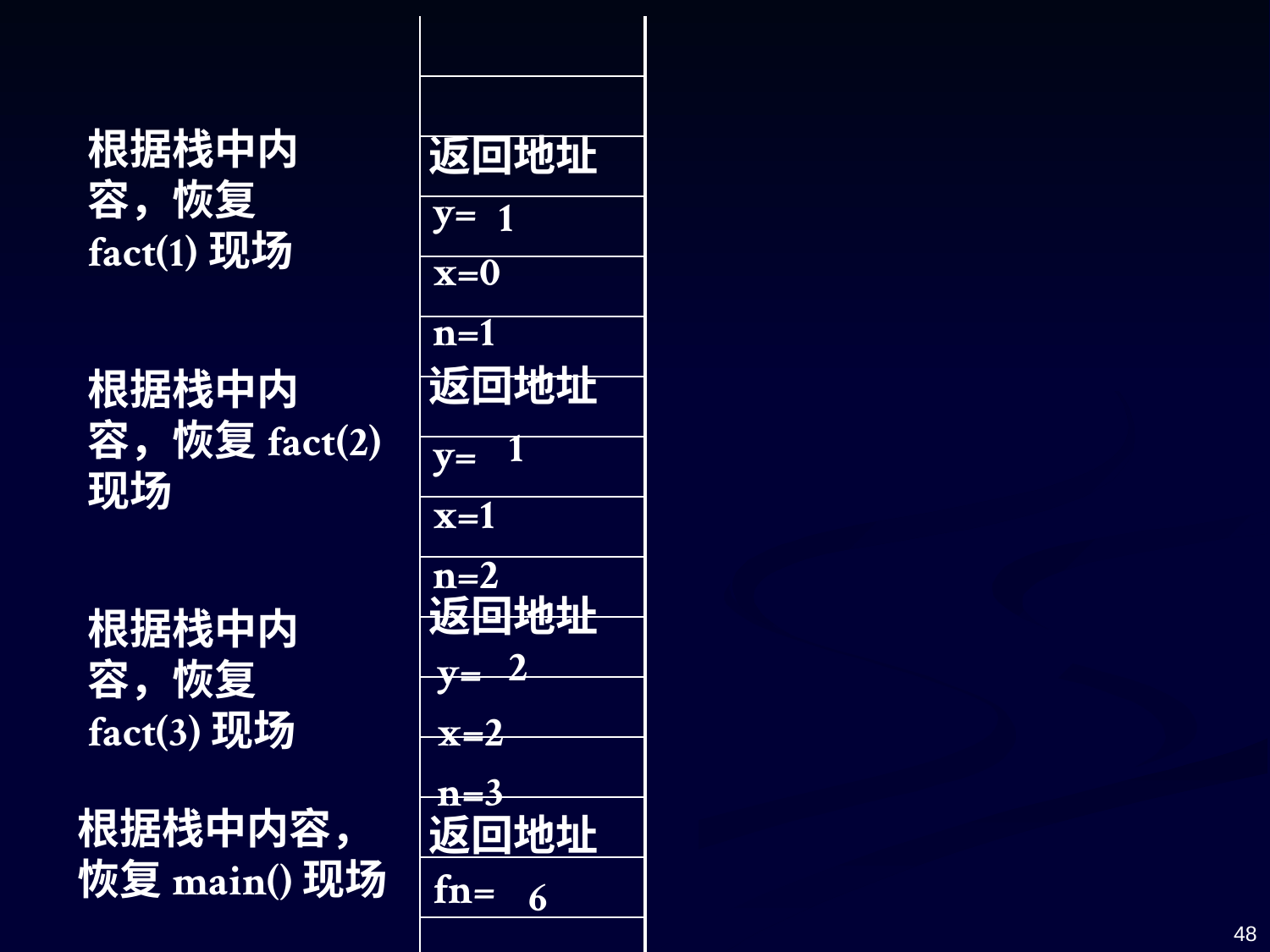

|  |  |
| --- | --- |
|  |  |
|  |  |
|  |  |
|  |  |
|  |  |
|  |  |
|  |  |
|  |  |
|  |  |
|  |  |
|  |  |
|  |  |
|  |  |
|  |  |
|  |  |
根据栈中内容，恢复fact(1)现场
返回地址
|  |
| --- |
| y= |
| x=0 |
| n=1 |
1
返回地址
根据栈中内容，恢复fact(2)现场
|  |
| --- |
| y= |
| x=1 |
| n=2 |
1
返回地址
|  |
| --- |
| y= |
| x=2 |
| n=3 |
根据栈中内容，恢复fact(3)现场
2
|  |
| --- |
| fn= |
|  |
根据栈中内容，恢复main()现场
返回地址
6
48